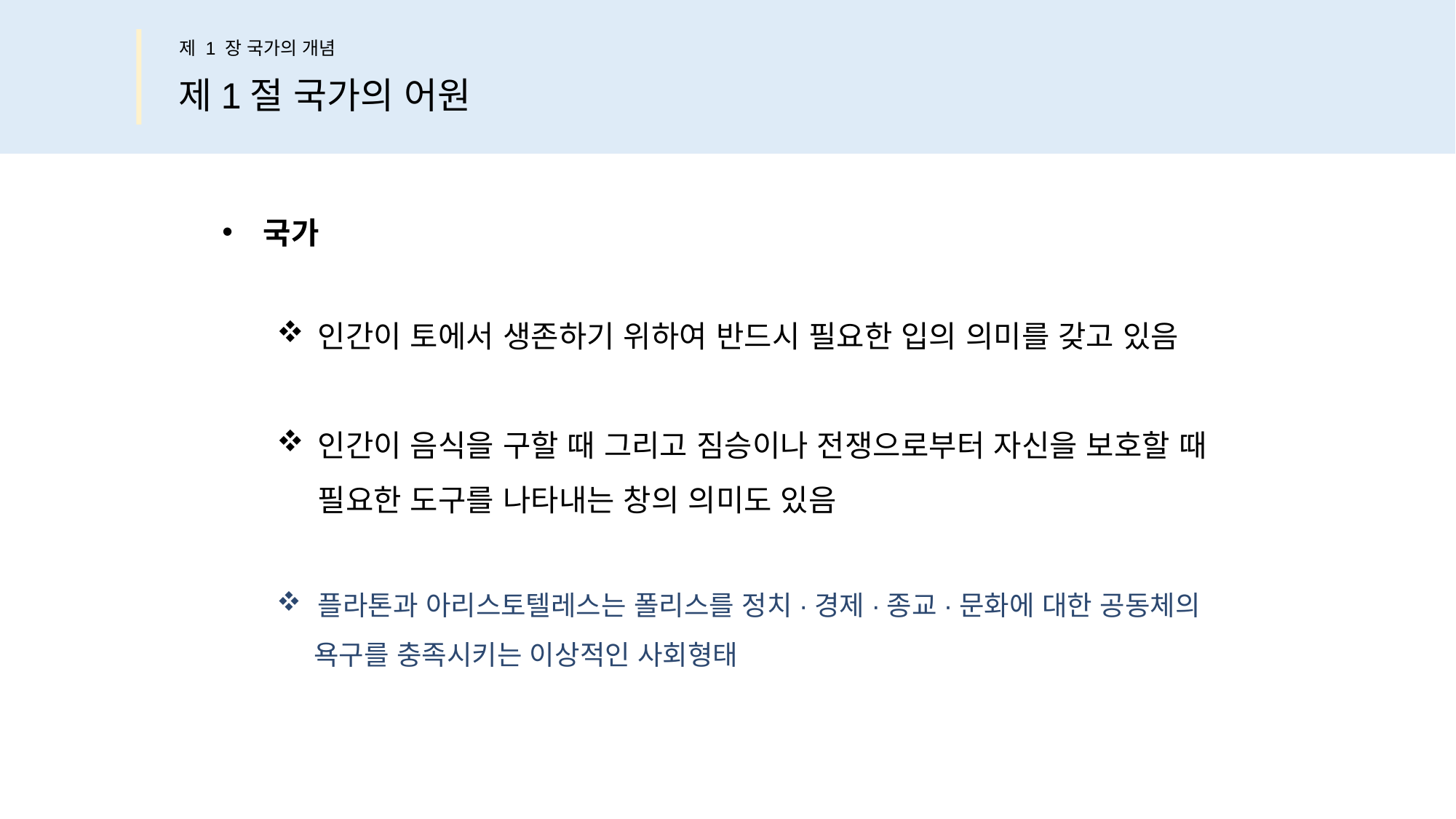

제 1 장 국가의 개념
제1절 국가의 어원
국가

인간이 토에서 생존하기 위하여 반드시 필요한 입의 의미를 갖고 있음

인간이 음식을 구할 때 그리고 짐승이나 전쟁으로부터 자신을 보호할 때
필요한 도구를 나타내는 창의 의미도 있음

플라톤과 아리스토텔레스는 폴리스를 정치·경제·종교·문화에 대한 공동체의
    욕구를 충족시키는 이상적인 사회형태